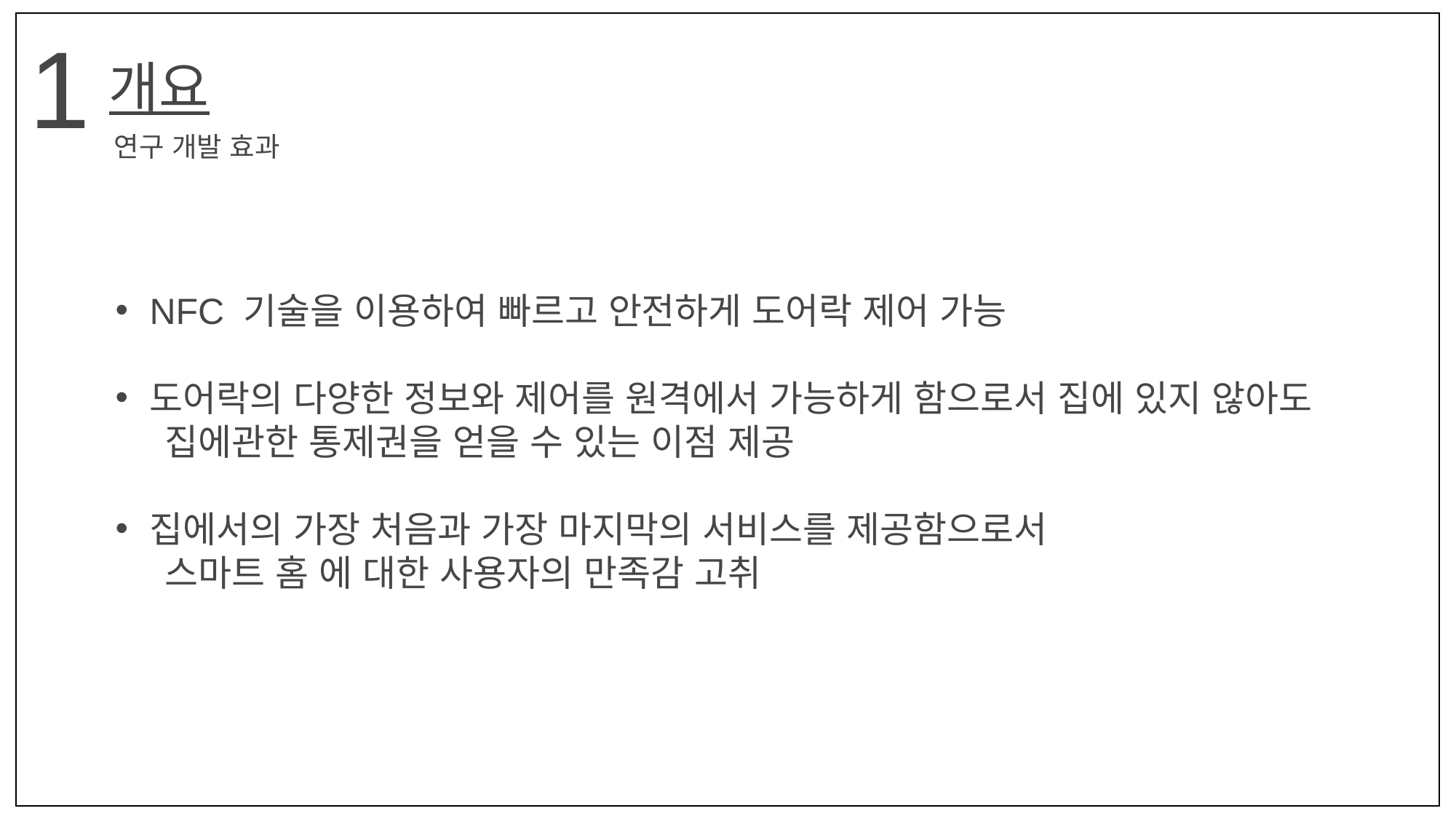

1
개요
연구 개발 효과
NFC 기술을 이용하여 빠르고 안전하게 도어락 제어 가능

도어락의 다양한 정보와 제어를 원격에서 가능하게 함으로서 집에 있지 않아도
    집에관한 통제권을 얻을 수 있는 이점 제공

집에서의 가장 처음과 가장 마지막의 서비스를 제공함으로서
    스마트 홈 에 대한 사용자의 만족감 고취